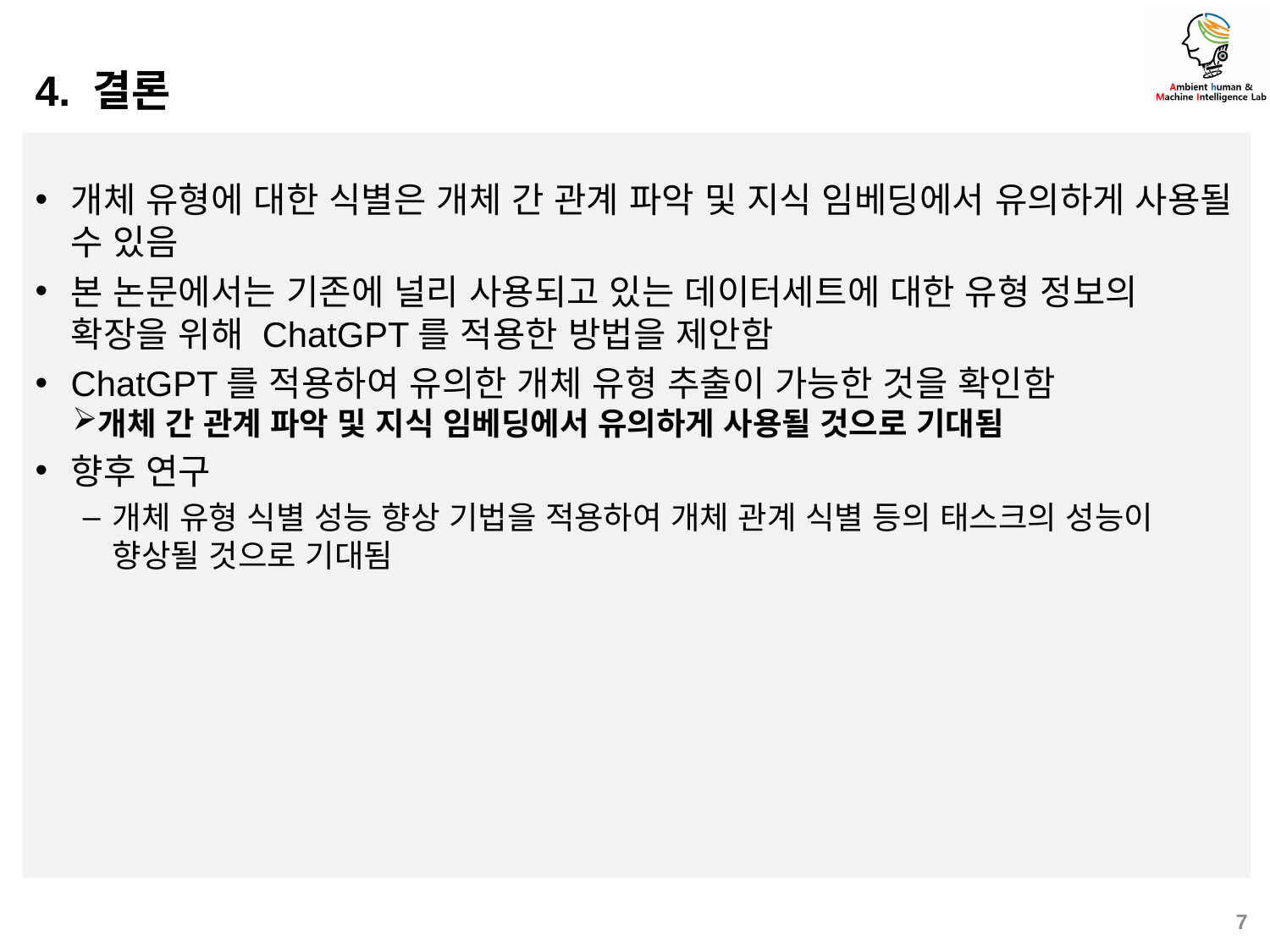

4. 결론

개체 유형에 대한 식별은 개체 간 관계 파악 및 지식 임베딩에서 유의하게 사용될 수 있음
본 논문에서는 기존에 널리 사용되고 있는 데이터세트에 대한 유형 정보의 확장을 위해 ChatGPT를 적용한 방법을 제안함
ChatGPT를 적용하여 유의한 개체 유형 추출이 가능한 것을 확인함
개체 간 관계 파악 및 지식 임베딩에서 유의하게 사용될 것으로 기대됨
향후 연구
개체 유형 식별 성능 향상 기법을 적용하여 개체 관계 식별 등의 태스크의 성능이 향상될 것으로 기대됨

7